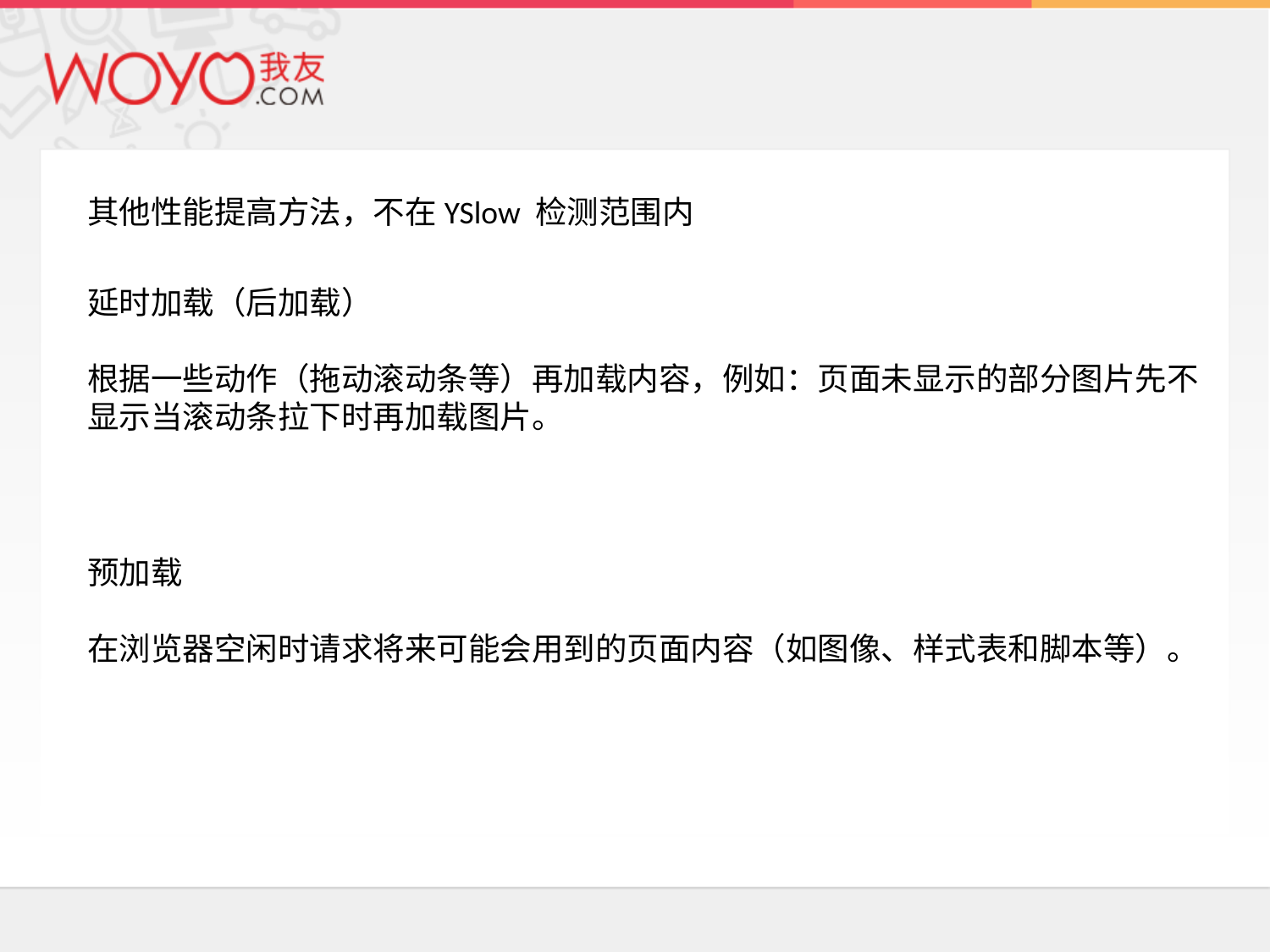

#
其他性能提高方法，不在YSlow 检测范围内
延时加载（后加载）

根据一些动作（拖动滚动条等）再加载内容，例如：页面未显示的部分图片先不显示当滚动条拉下时再加载图片。
预加载

在浏览器空闲时请求将来可能会用到的页面内容（如图像、样式表和脚本等）。